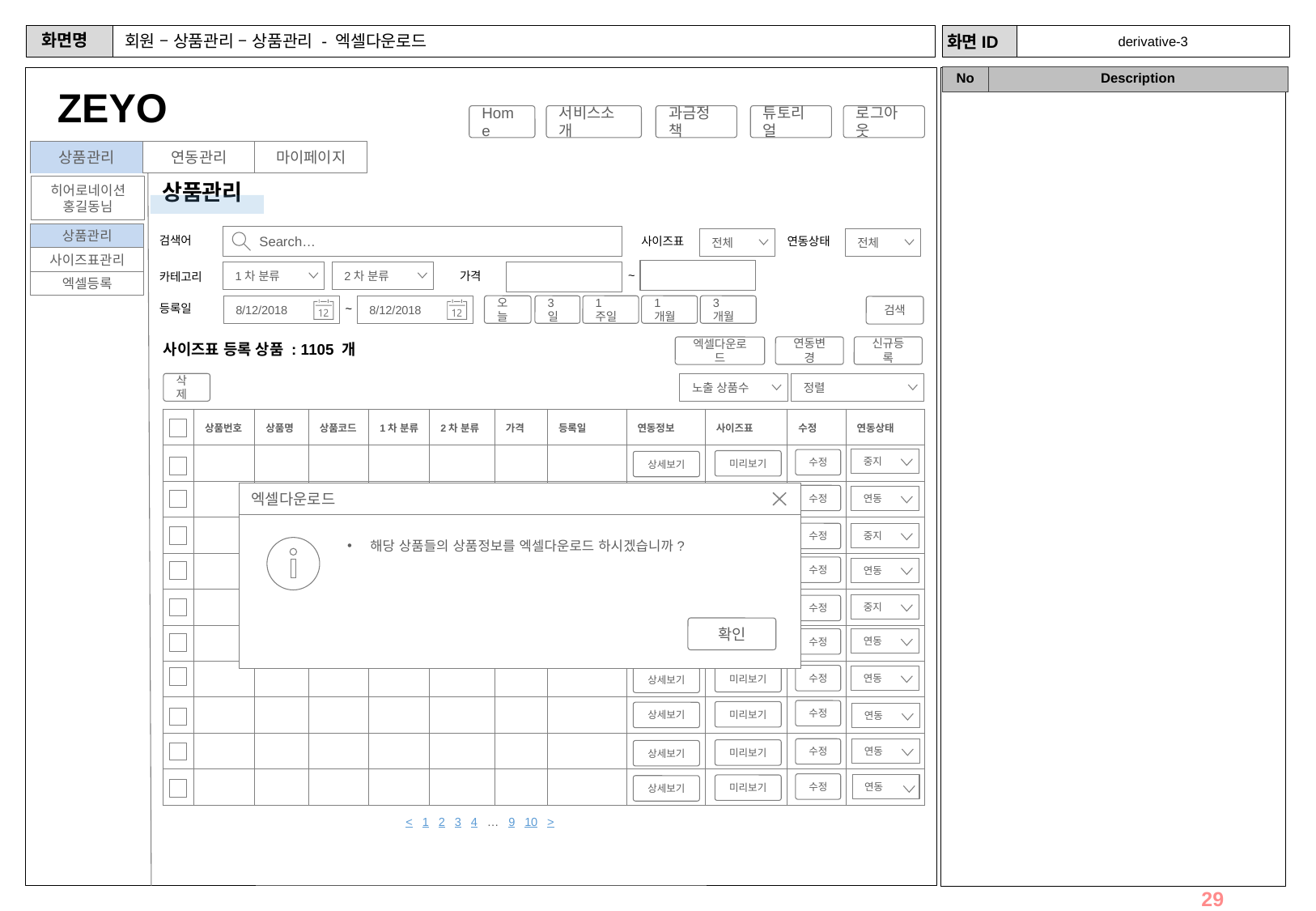

# 회원 – 상품관리 – 상품관리 - 엑셀다운로드
derivative-3
ZEYO
Home
서비스소개
과금정책
튜토리얼
로그아웃
상품관리
연동관리
마이페이지
상품관리

히어로네이션
홍길동님
상품관리
Search…

검색어
사이즈표
연동상태
전체

전체

사이즈표관리

~
가격
1차 분류

2차 분류

카테고리
엑셀등록
등록일
~
8/12/2018

8/12/2018

오늘
3일
1주일
1개월
3개월
검색
사이즈표 등록 상품 : 1105 개
연동변경
신규등록
엑셀다운로드
삭제
노출 상품수

정렬

|  | 상품번호 | 상품명 | 상품코드 | 1차 분류 | 2차 분류 | 가격 | 등록일 | 연동정보 | 사이즈표 | 수정 | 연동상태 |
| --- | --- | --- | --- | --- | --- | --- | --- | --- | --- | --- | --- |
|  |  |  |  |  |  |  |  |  |  |  |  |
|  |  |  |  |  |  |  |  |  |  |  |  |
|  |  |  |  |  |  |  |  |  |  |  |  |
|  |  |  |  |  |  |  |  |  |  |  |  |
|  |  |  |  |  |  |  |  |  |  |  |  |
|  |  |  |  |  |  |  |  |  |  |  |  |
|  |  |  |  |  |  |  |  |  |  |  |  |
|  |  |  |  |  |  |  |  |  |  |  |  |
|  |  |  |  |  |  |  |  |  |  |  |  |
|  |  |  |  |  |  |  |  |  |  |  |  |

중지
수정
미리보기
상세보기

엑셀다운로드

해당 상품들의 상품정보를 엑셀다운로드 하시겠습니까?

Abort
Cancel
확인
수정

연동
미리보기
상세보기

중지
수정
신규등록
상세보기

수정

연동
미리보기
상세보기

중지
수정
신규등록
상세보기

수정
연동

미리보기
상세보기

수정
연동
미리보기
상세보기

수정
미리보기
상세보기

연동

수정
연동
미리보기
상세보기

수정
연동

미리보기
상세보기

<   1   2   3   4   …   9   10   >
29